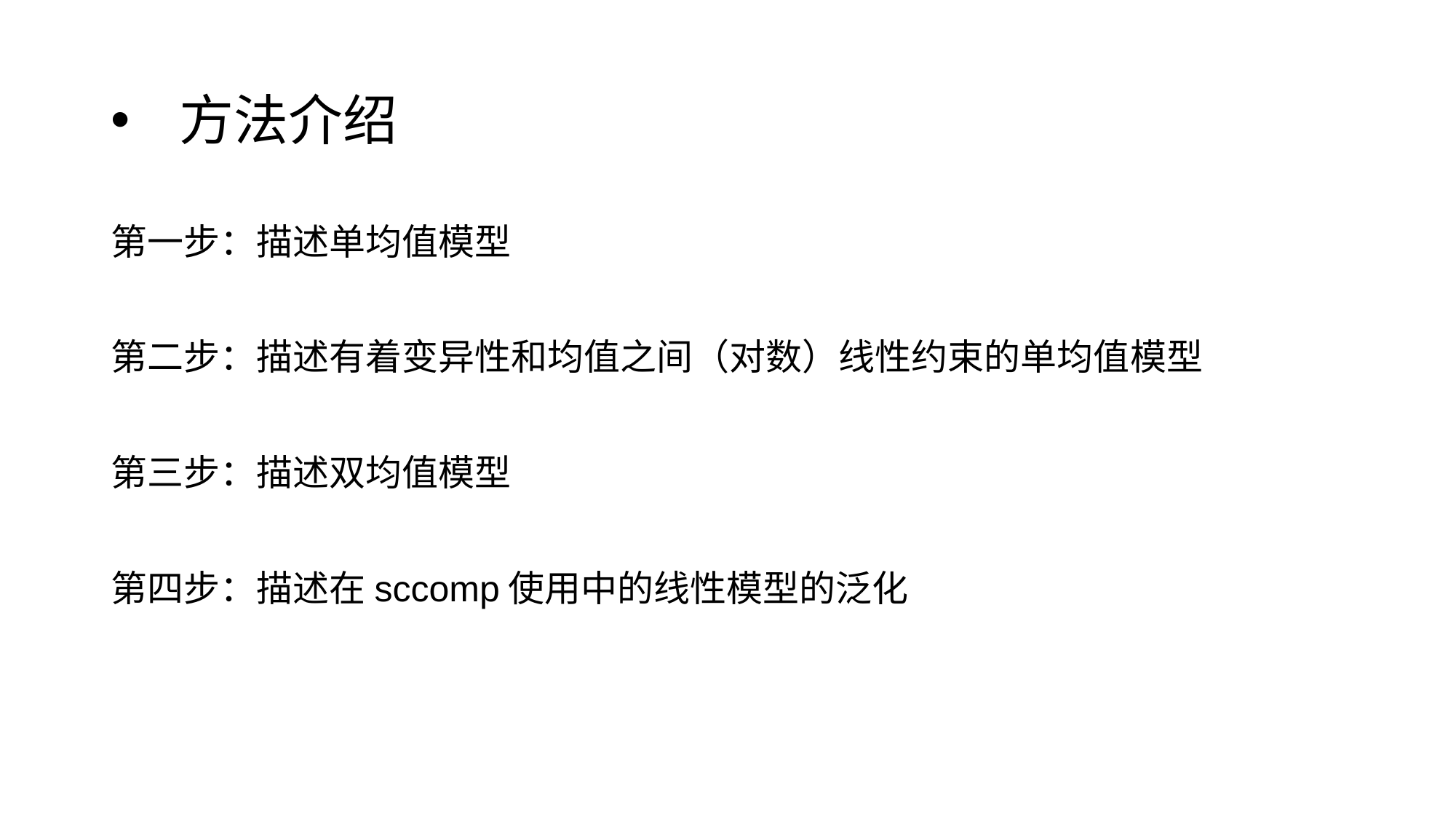

# 方法介绍
第一步：描述单均值模型

第二步：描述有着变异性和均值之间（对数）线性约束的单均值模型

第三步：描述双均值模型

第四步：描述在sccomp使用中的线性模型的泛化